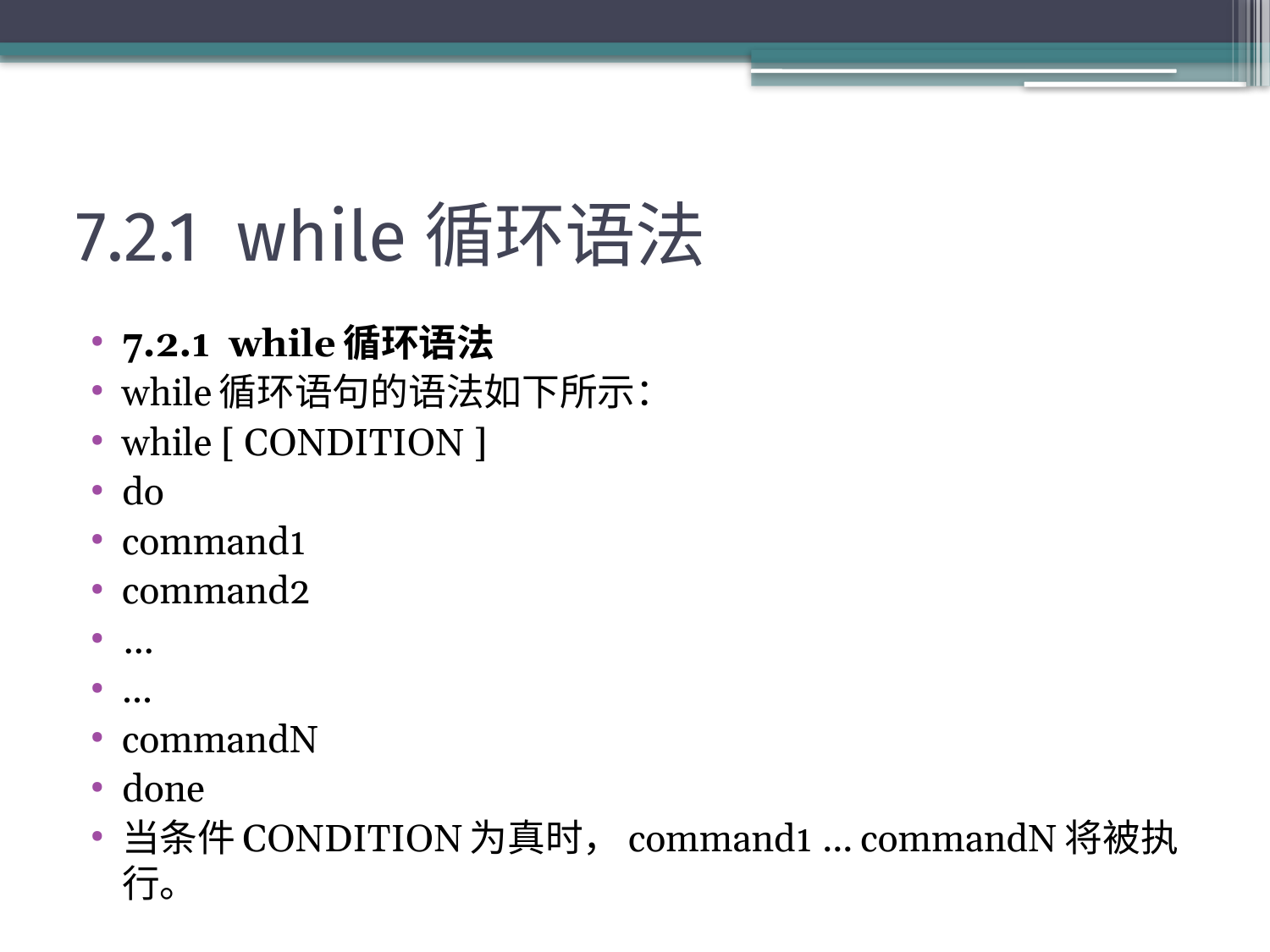

# 7.2.1  while循环语法
7.2.1  while循环语法
while循环语句的语法如下所示：
while [ CONDITION ]
do
command1
command2
…
...
commandN
done
当条件CONDITION为真时，command1 … commandN将被执行。